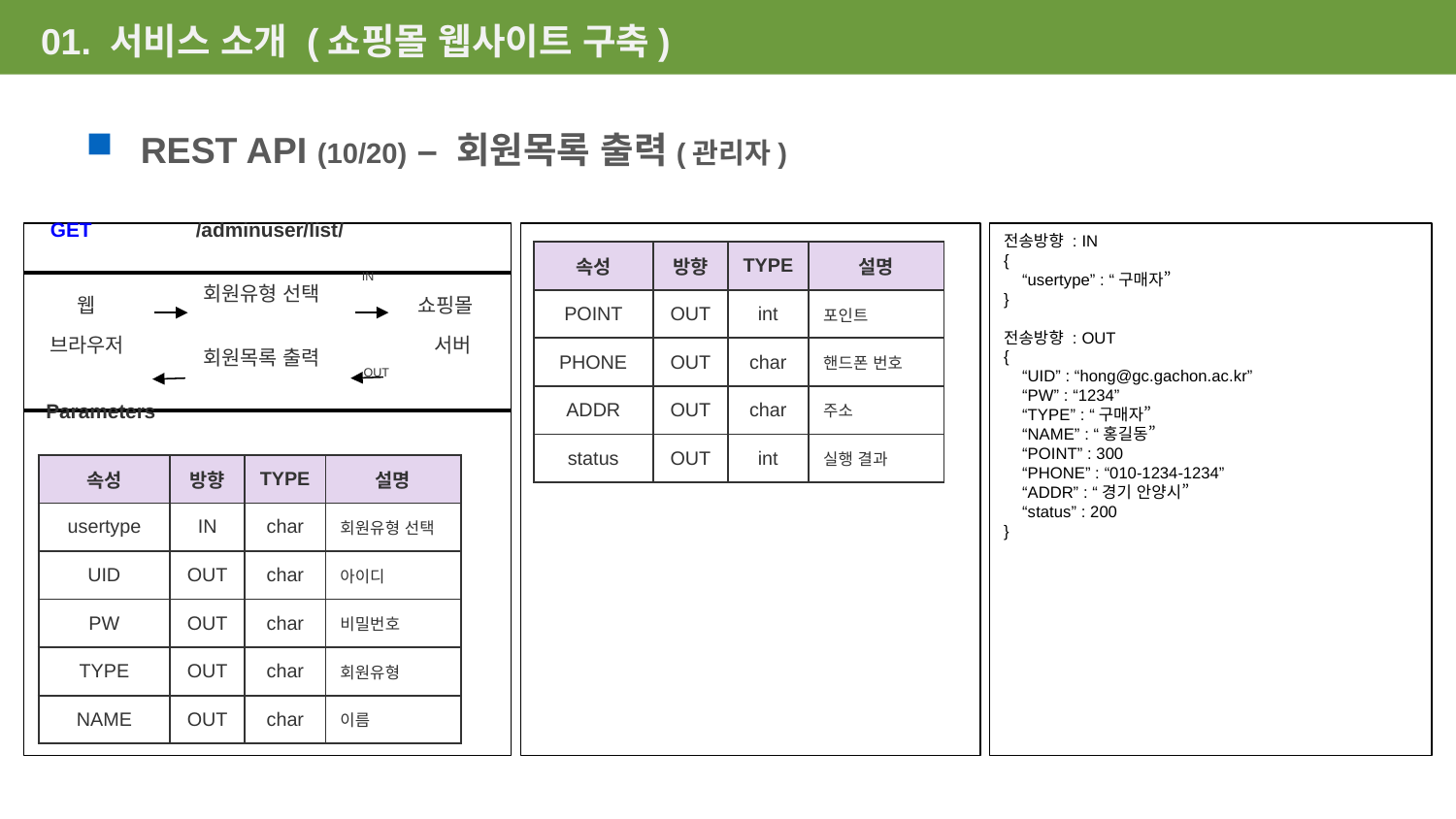

01. 서비스 소개 (쇼핑몰 웹사이트 구축)
REST API (10/20) – 회원목록 출력(관리자)
GET	/adminuser/list/

전송방향 : IN
{
    “usertype” : “구매자”
}

전송방향 : OUT
{
    “UID” : “hong@gc.gachon.ac.kr”
    “PW” : “1234”
    “TYPE” : “구매자”
    “NAME” : “홍길동”
    “POINT” : 300
    “PHONE” : “010-1234-1234”
    “ADDR” : “경기 안양시”
    “status” : 200
}

| 속성 | 방향 | TYPE | 설명 |
| --- | --- | --- | --- |
| POINT | OUT | int | 포인트 |
| PHONE | OUT | char | 핸드폰 번호 |
| ADDR | OUT | char | 주소 |
| status | OUT | int | 실행 결과 |
IN
회원유형 선택
    웹
브라우저
쇼핑몰
  서버
회원목록 출력
OUT
Parameters
| 속성 | 방향 | TYPE | 설명 |
| --- | --- | --- | --- |
| usertype | IN | char | 회원유형 선택 |
| UID | OUT | char | 아이디 |
| PW | OUT | char | 비밀번호 |
| TYPE | OUT | char | 회원유형 |
| NAME | OUT | char | 이름 |